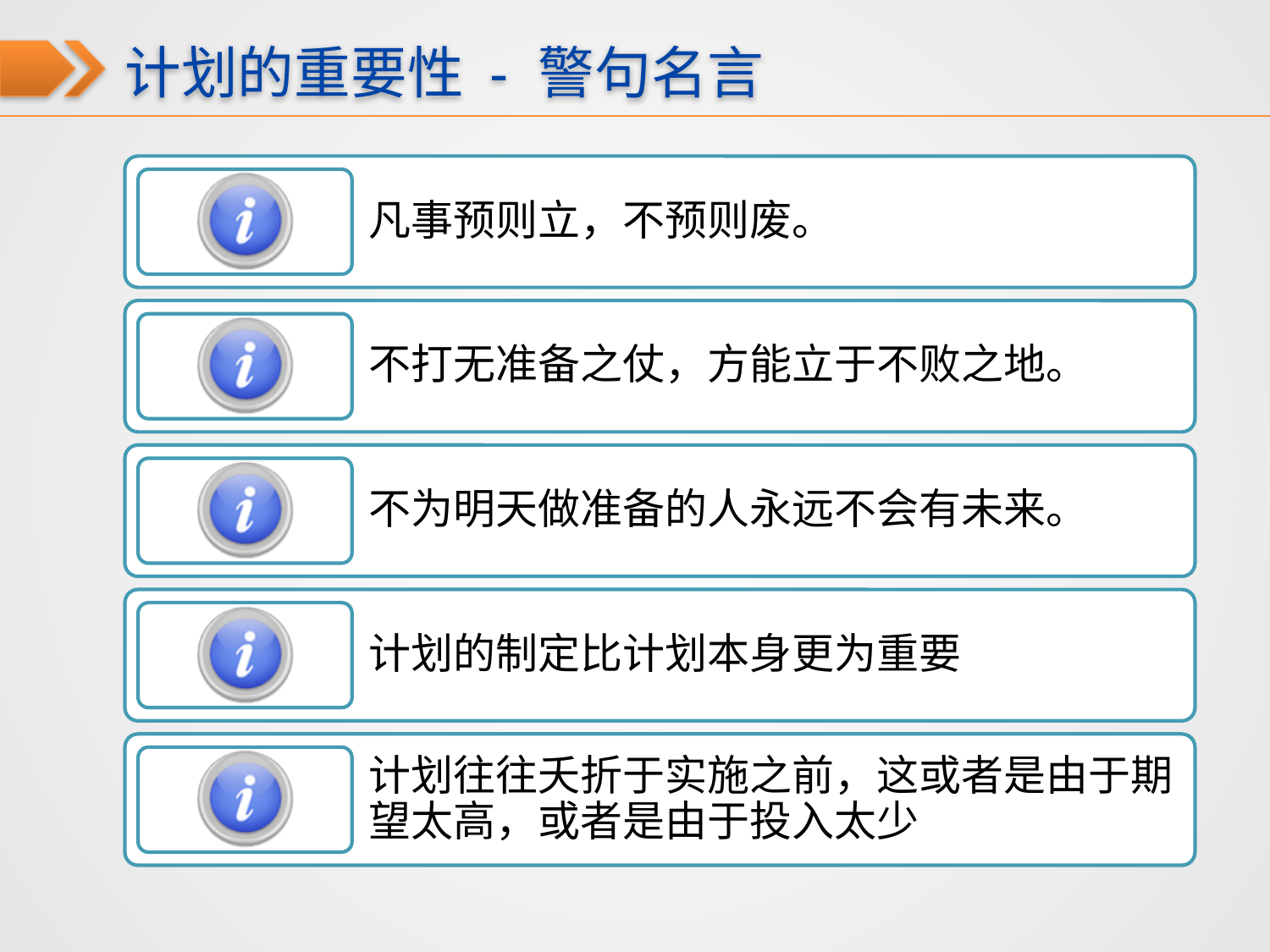

计划的重要性 - 警句名言

凡事预则立，不预则废。
不打无准备之仗，方能立于不败之地。
不为明天做准备的人永远不会有未来。
计划的制定比计划本身更为重要
计划往往夭折于实施之前，这或者是由于期望太高，或者是由于投入太少